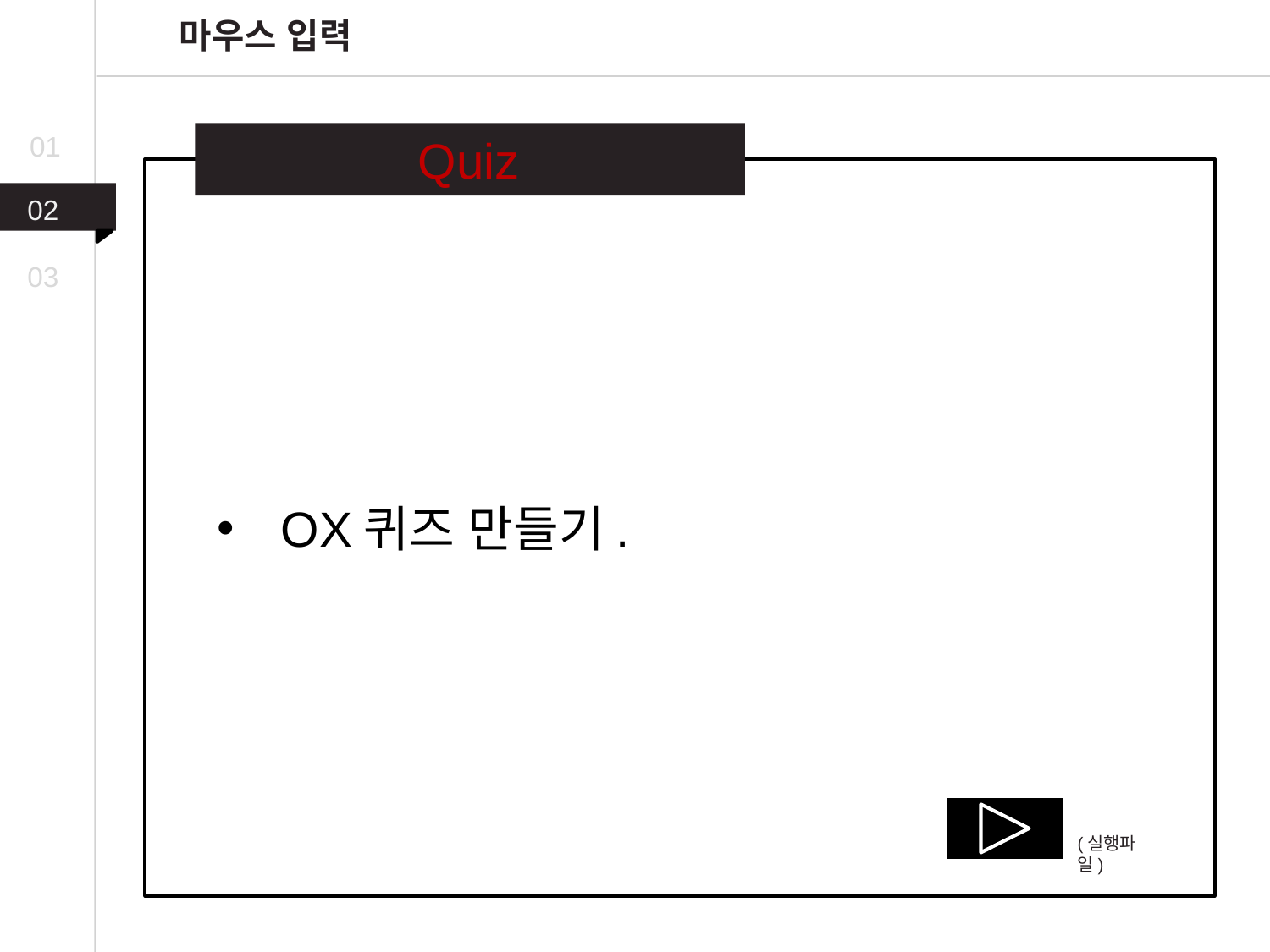

마우스 입력
01
Quiz

02

03
OX퀴즈 만들기.

(실행파일)